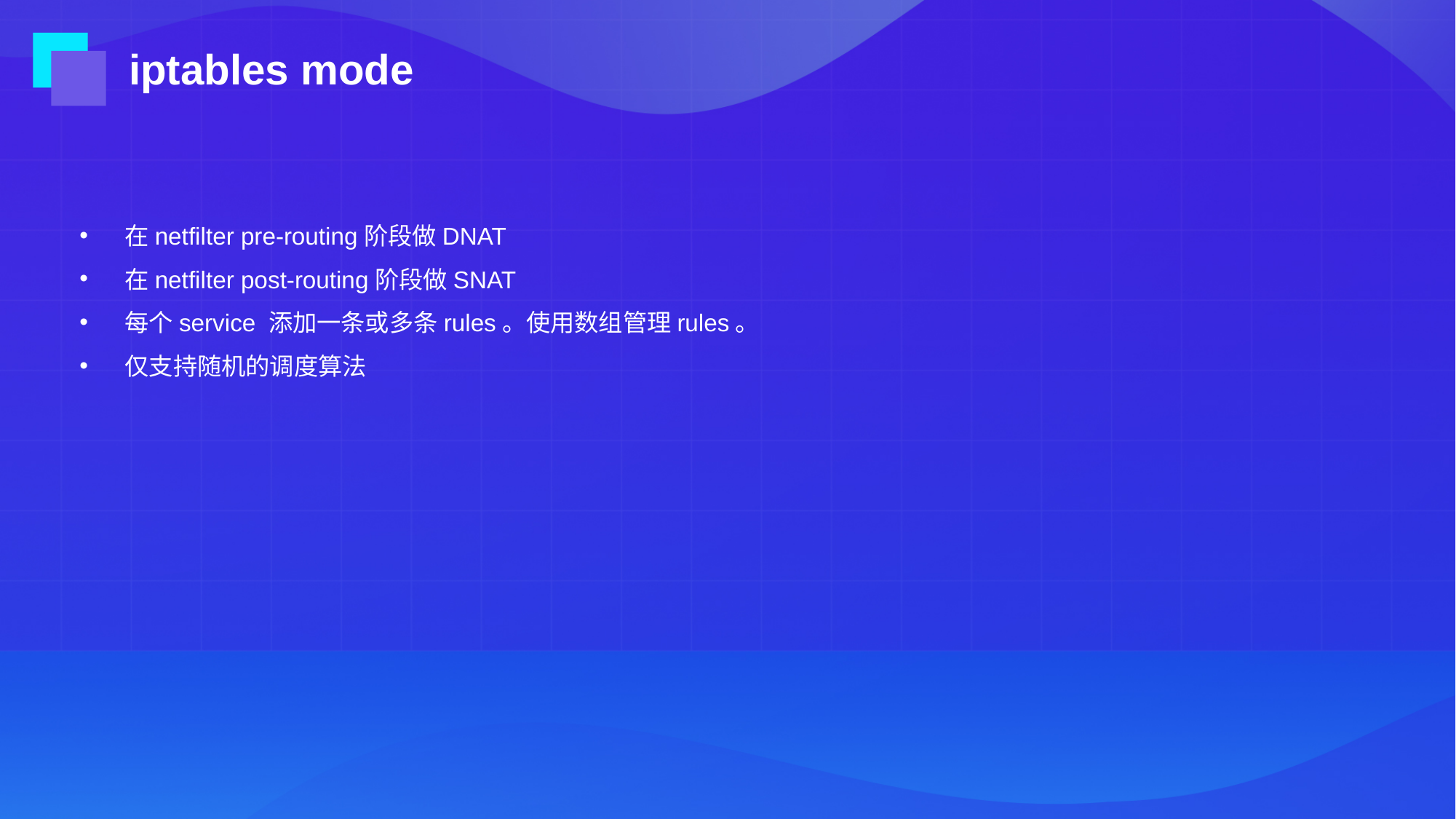

iptables mode

 在netfilter pre-routing阶段做DNAT
 在netfilter post-routing阶段做SNAT
 每个service 添加一条或多条rules。使用数组管理rules。
 仅支持随机的调度算法